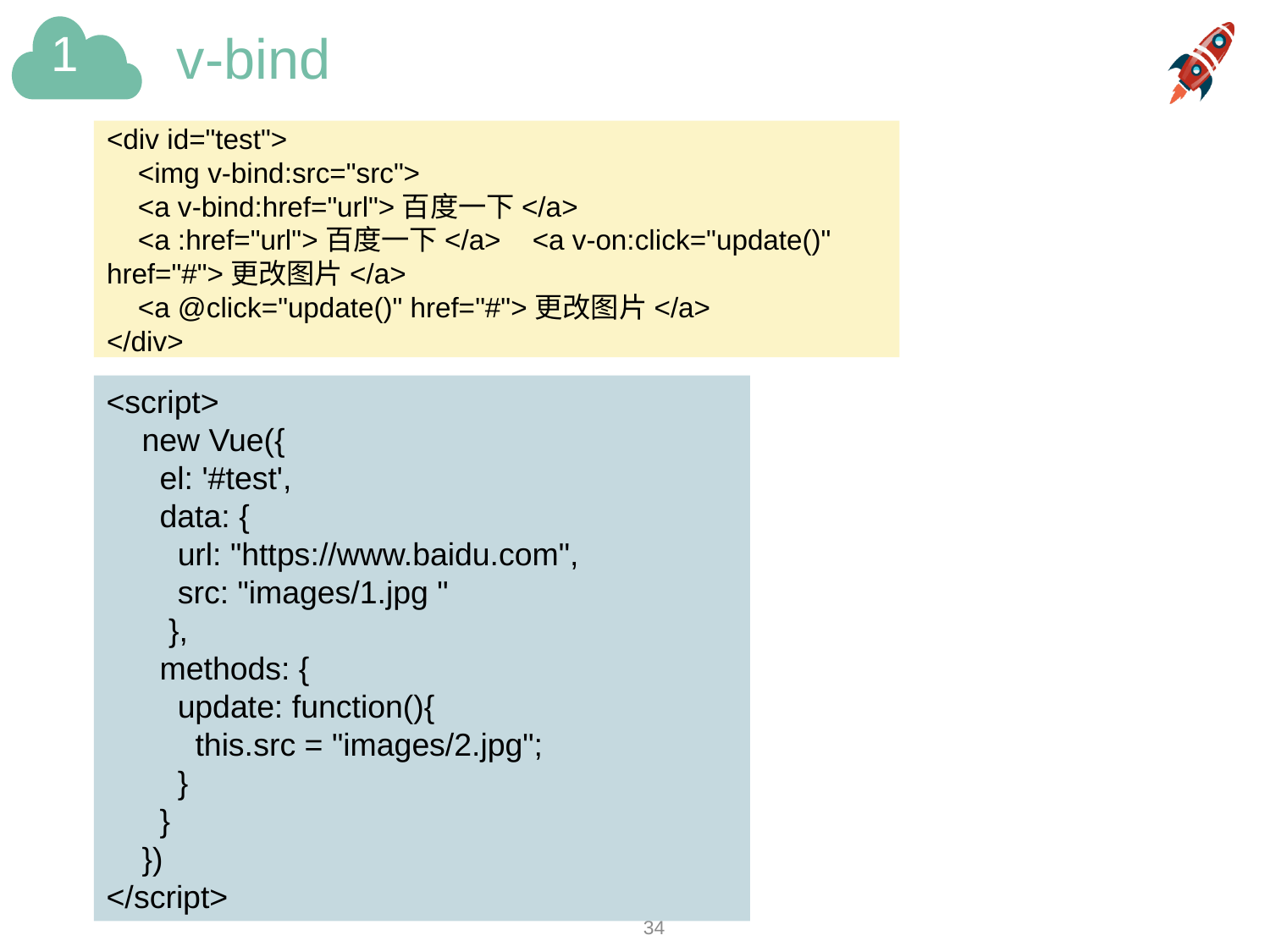

# v-bind
<div id="test">
    <img v-bind:src="src">
    <a v-bind:href="url">百度一下</a>
    <a :href="url">百度一下</a>    <a v-on:click="update()" href="#">更改图片</a>
    <a @click="update()" href="#">更改图片</a>
</div>
<script>
    new Vue({
      el: '#test',
      data: {
        url: "https://www.baidu.com",
        src: "images/1.jpg "
       },
      methods: {
        update: function(){
          this.src = "images/2.jpg";
        }
      }
    })
</script>
34